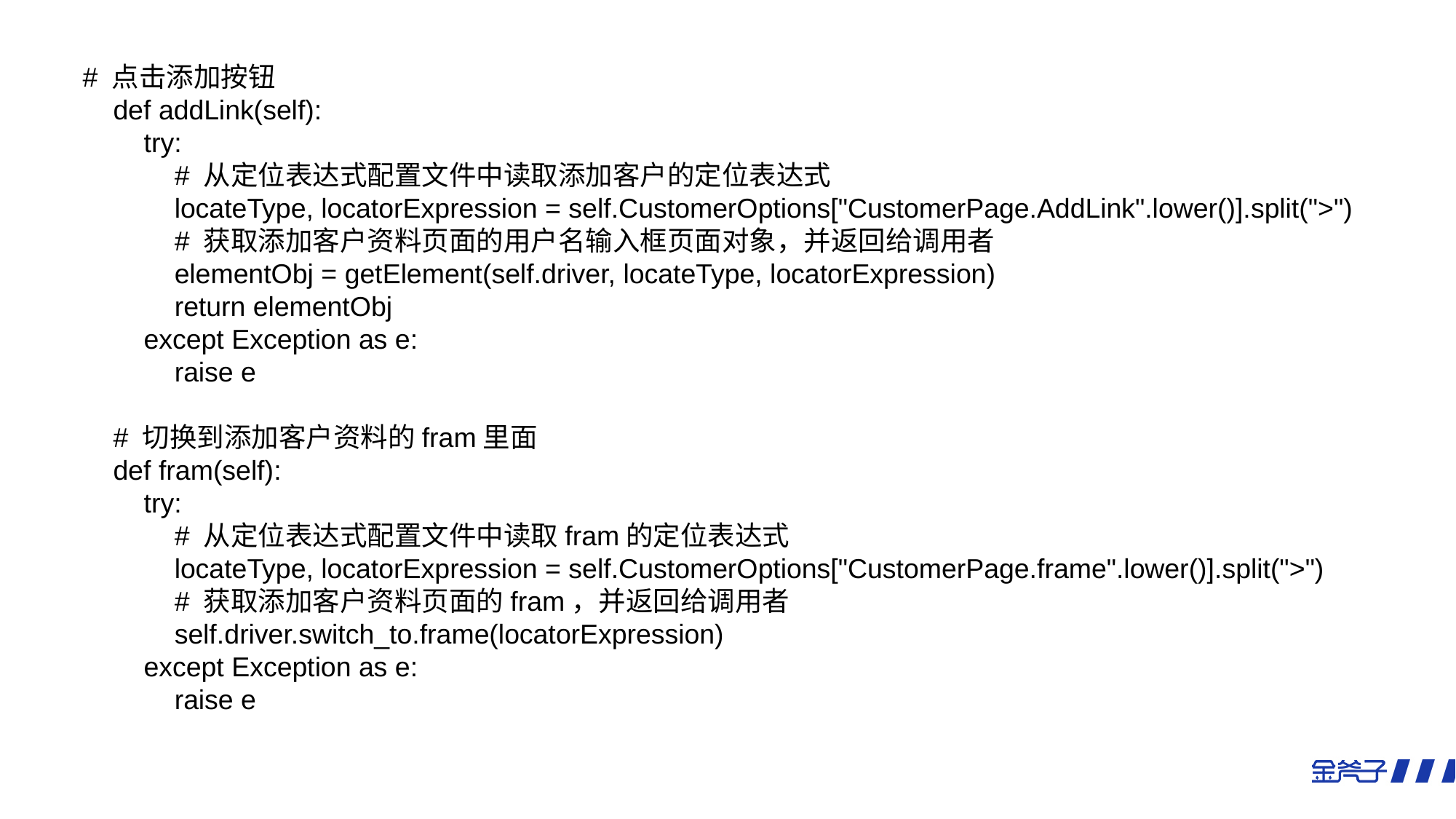

# 点击添加按钮
    def addLink(self):
        try:
            # 从定位表达式配置文件中读取添加客户的定位表达式
            locateType, locatorExpression = self.CustomerOptions["CustomerPage.AddLink".lower()].split(">")
            # 获取添加客户资料页面的用户名输入框页面对象，并返回给调用者
            elementObj = getElement(self.driver, locateType, locatorExpression)
            return elementObj
        except Exception as e:
            raise e

    # 切换到添加客户资料的fram里面
    def fram(self):
        try:
            # 从定位表达式配置文件中读取fram的定位表达式
            locateType, locatorExpression = self.CustomerOptions["CustomerPage.frame".lower()].split(">")
            # 获取添加客户资料页面的fram，并返回给调用者
            self.driver.switch_to.frame(locatorExpression)
        except Exception as e:
            raise e